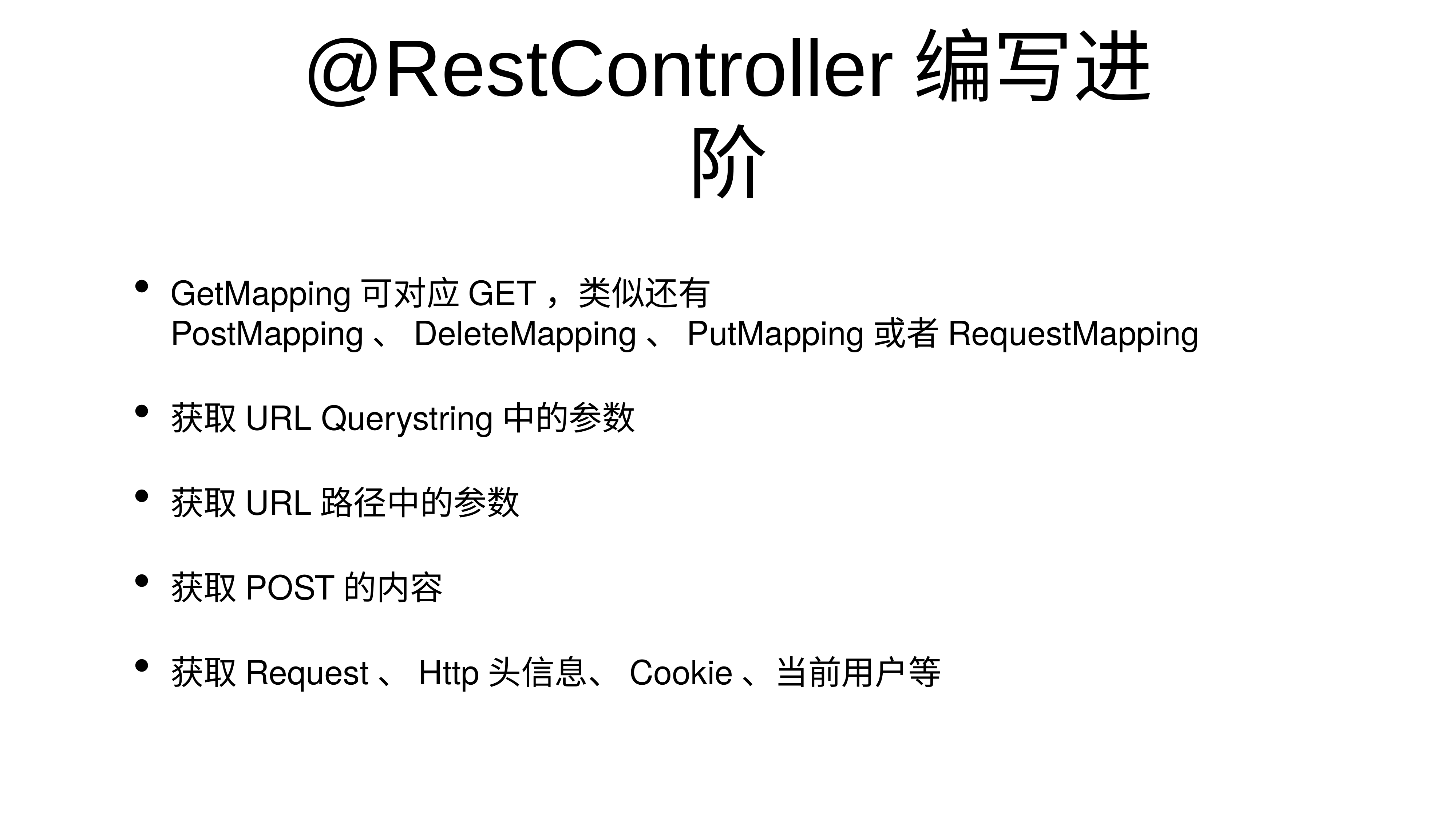

# @RestController编写进阶
GetMapping可对应GET，类似还有PostMapping、DeleteMapping、PutMapping或者RequestMapping
获取URL Querystring中的参数
获取URL路径中的参数
获取POST的内容
获取Request、Http头信息、Cookie、当前用户等